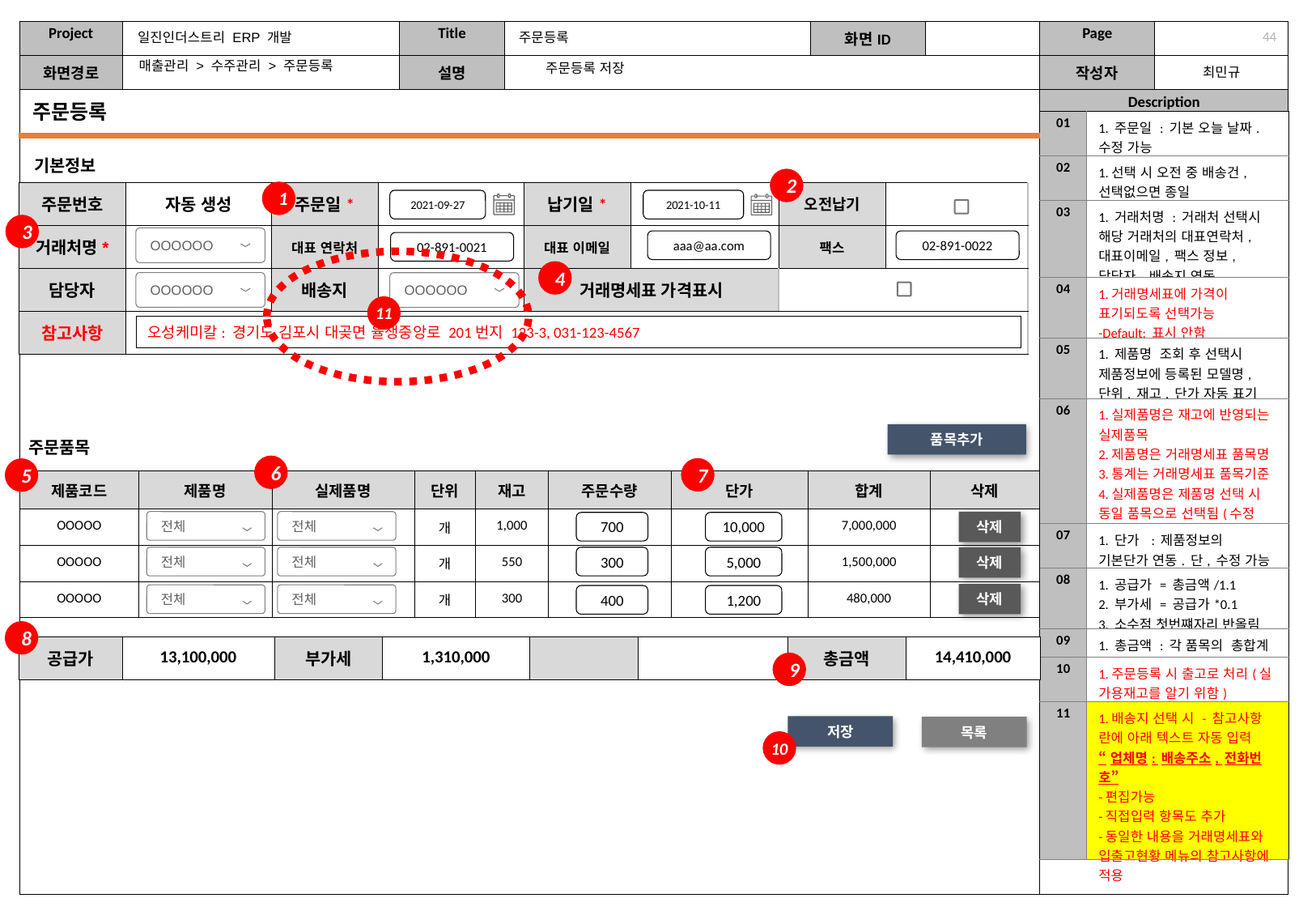

일진인더스트리 ERP 개발

주문등록
44
매출관리 > 수주관리 > 주문등록

주문등록 저장
주문등록
| 01 | 1. 주문일 : 기본 오늘 날짜. 수정 가능 |
| --- | --- |
| 02 | 1.선택 시 오전 중 배송건, 선택없으면 종일 |
| 03 | 1. 거래처명 : 거래처 선택시 해당 거래처의 대표연락처, 대표이메일, 팩스 정보, 담당자, 배송지 연동 |
| 04 | 1.거래명세표에 가격이 표기되도록 선택가능 -Default: 표시 안함 |
| 05 | 1. 제품명 조회 후 선택시 제품정보에 등록된 모델명, 단위, 재고, 단가 자동 표기 |
| 06 | 1.실제품명은 재고에 반영되는 실제품목 2.제품명은 거래명세표 품목명 3.통계는 거래명세표 품목기준 4.실제품명은 제품명 선택 시 동일 품목으로 선택됨(수정 가능) |
| 07 | 1. 단가 : 제품정보의 기본단가 연동. 단, 수정 가능 |
| 08 | 1. 공급가 = 총금액/1.1 2. 부가세 = 공급가\*0.1 3. 소수점 첫번쨰자리 반올림 |
| 09 | 1. 총금액 : 각 품목의 총합계 |
| 10 | 1.주문등록 시 출고로 처리(실 가용재고를 알기 위함) |
| 11 | 1.배송지 선택 시 - 참고사항 란에 아래 텍스트 자동 입력 “업체명: 배송주소, 전화번호” -편집가능 -직접입력 항목도 추가 -동일한 내용을 거래명세표와 입출고현황 메뉴의 참고사항에 적용 |
기본정보
2
1
| 주문번호 | 자동 생성 | 주문일\* |  | 납기일\* |  | 오전납기 |  |
| --- | --- | --- | --- | --- | --- | --- | --- |
| 거래처명\* |  | 대표 연락처 |  | 대표 이메일 |  | 팩스 |  |
| 담당자 |  | 배송지 |  | 거래명세표 가격표시 |  |  |  |
| 참고사항 |  |  |  |  |  |  |  |
2021-09-27
2021-10-11

3
OOOOOO

02-891-0022
aaa@aa.com
02-891-0021

4
OOOOOO

OOOOOO

11
오성케미칼: 경기도 김포시 대곶면 율생중앙로 201번지 123-3, 031-123-4567
품목추가
주문품목
6
7
5
| 제품코드 | 제품명 | 실제품명 | 단위 | 재고 | 주문수량 | 단가 | 합계 | 삭제 |
| --- | --- | --- | --- | --- | --- | --- | --- | --- |
| OOOOO |  |  | 개 | 1,000 |  |  | 7,000,000 |  |
| OOOOO |  |  | 개 | 550 |  |  | 1,500,000 |  |
| OOOOO |  |  | 개 | 300 |  |  | 480,000 |  |
전체

전체

삭제
700
10,000
300
5,000
삭제
전체

전체

삭제
전체

전체

400
1,200
8
| 공급가 | 13,100,000 | 부가세 | 1,310,000 |  |  | 총금액 | 14,410,000 |
| --- | --- | --- | --- | --- | --- | --- | --- |
9
저장
목록
10